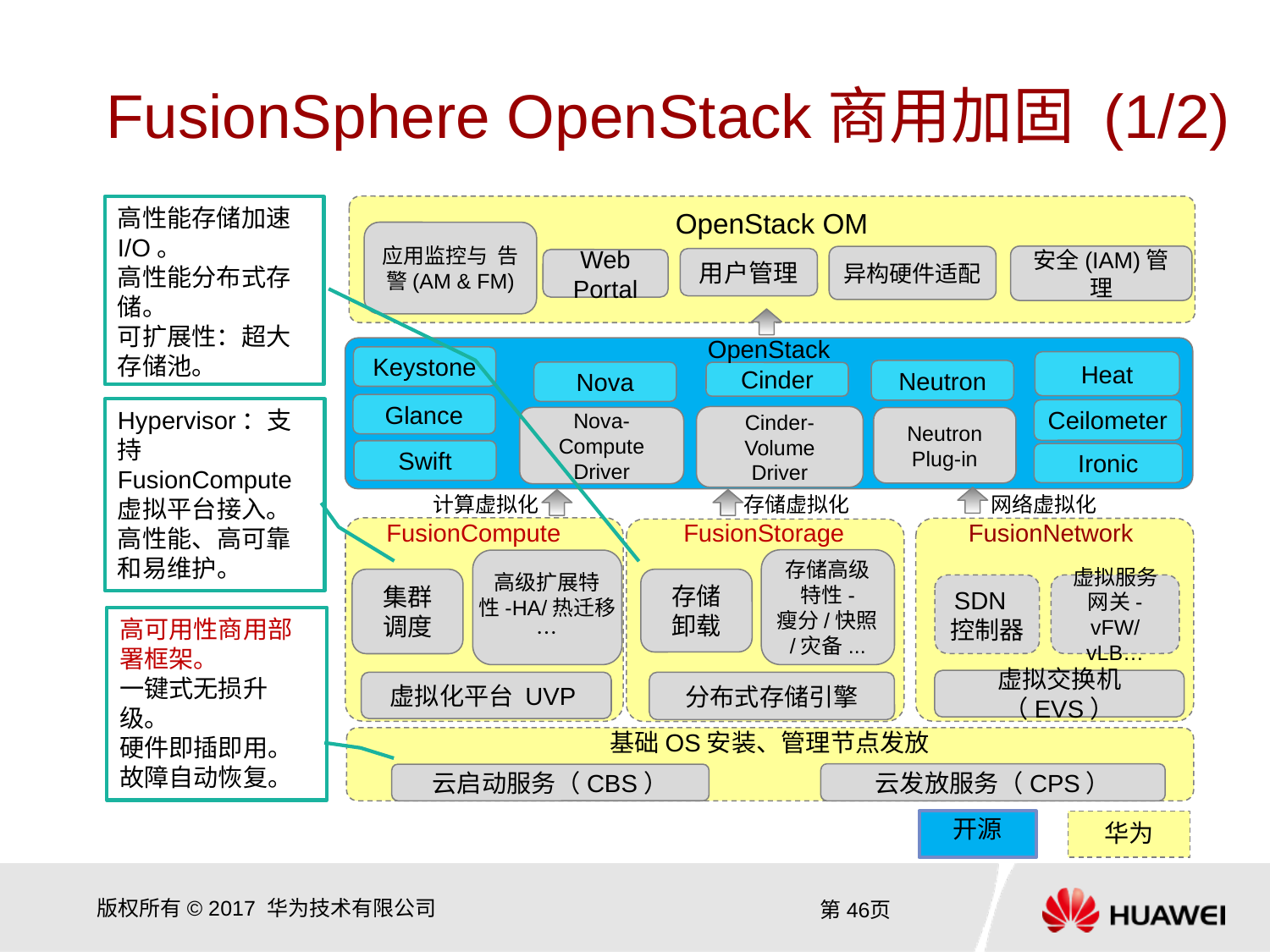

# FusionSphere OpenStack商用加固 (1/2)

应用监控与  告警(AM & FM)
安全(IAM)管理
异构硬件适配
Web Portal
OpenStack OM

OpenStack

Keystone
Heat
Neutron
Nova
Cinder
Glance
Ceilometer
Cinder-Volume
Driver
Nova-Compute
Driver
Neutron
Plug-in
Swift
Ironic
计算虚拟化
存储虚拟化
网络虚拟化

存储高级特性-
瘦分/快照/灾备...
存储
卸载
SDN   控制器
虚拟服务网关-vFW/vLB…
虚拟交换机（EVS）
分布式存储引擎
虚拟化平台 UVP
基础OS安装、管理节点发放

云发放服务（CPS）
云启动服务（CBS）
高性能存储加速I/O。
高性能分布式存储。
可扩展性：超大存储池。
用户管理
Hypervisor：支持FusionCompute虚拟平台接入。
高性能、高可靠和易维护。

FusionCompute
FusionStorage
FusionNetwork
高级扩展特性-HA/热迁移…
集群
调度
高可用性商用部署框架。
一键式无损升级。
硬件即插即用。
故障自动恢复。

开源
华为